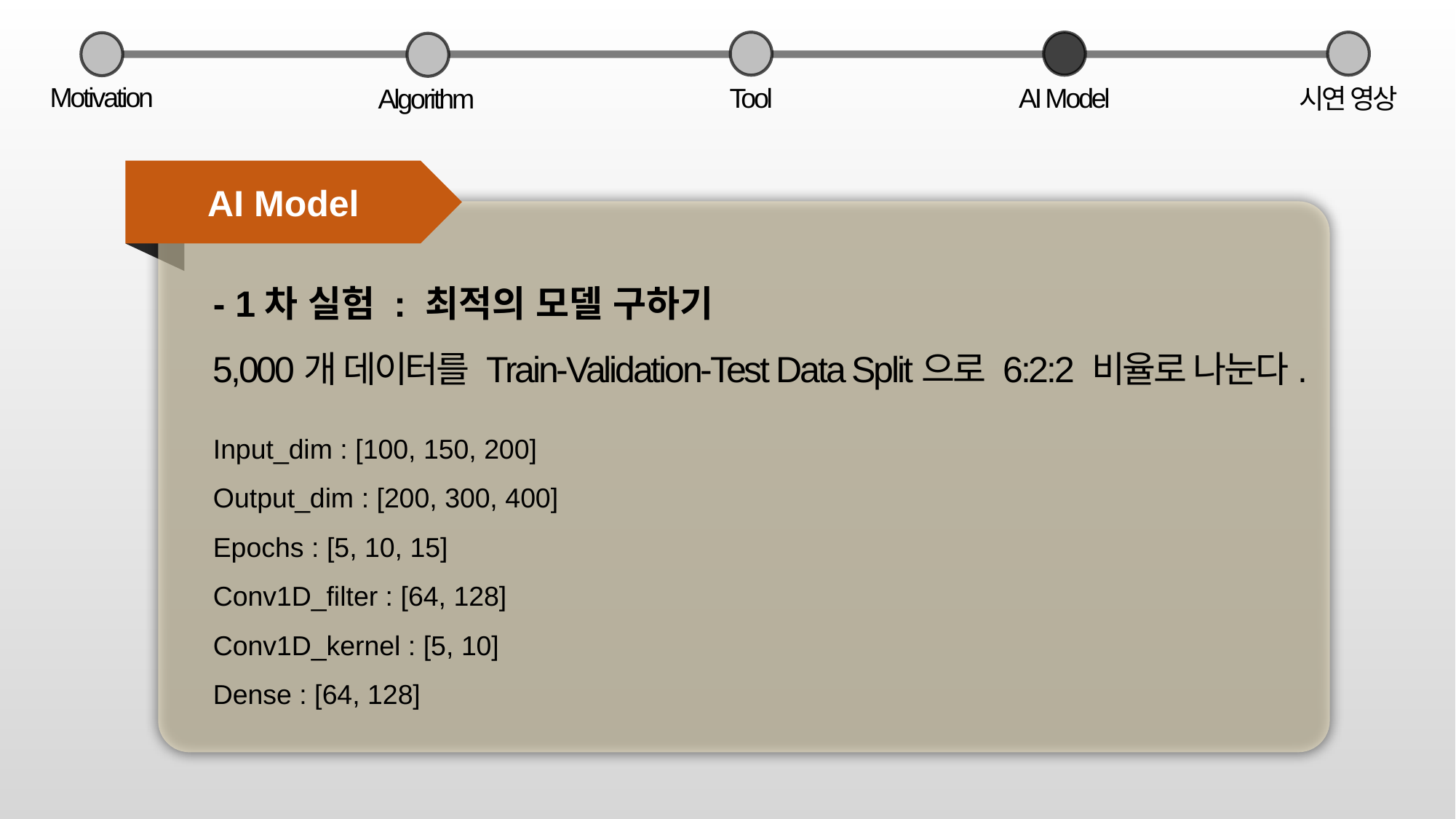

Motivation
AI Model
Tool
Algorithm
시연 영상
AI Model

- 1차 실험 : 최적의 모델 구하기
5,000개 데이터를 Train-Validation-Test Data Split으로 6:2:2 비율로 나눈다.
Input_dim : [100, 150, 200]
Output_dim : [200, 300, 400]
Epochs : [5, 10, 15]
Conv1D_filter : [64, 128]
Conv1D_kernel : [5, 10]
Dense : [64, 128]